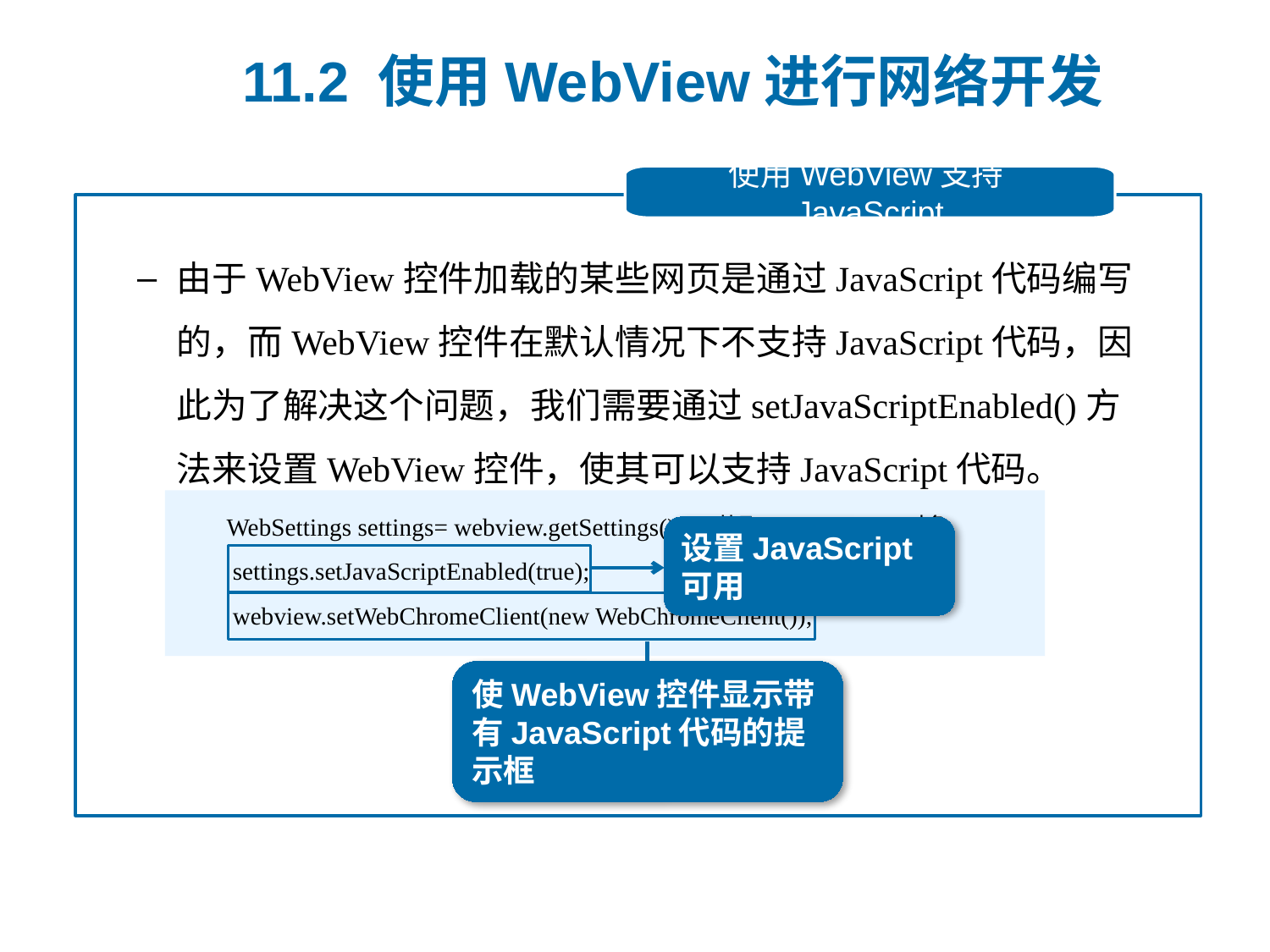

11.2 使用WebView进行网络开发
使用WebView支持JavaScript

由于WebView控件加载的某些网页是通过JavaScript代码编写的，而WebView控件在默认情况下不支持JavaScript代码，因此为了解决这个问题，我们需要通过setJavaScriptEnabled()方法来设置WebView控件，使其可以支持JavaScript代码。
        WebSettings settings= webview.getSettings(); // 获取WebSettings对象
         settings.setJavaScriptEnabled(true);
         webview.setWebChromeClient(new WebChromeClient());
设置JavaScript可用

使WebView控件显示带有JavaScript代码的提示框